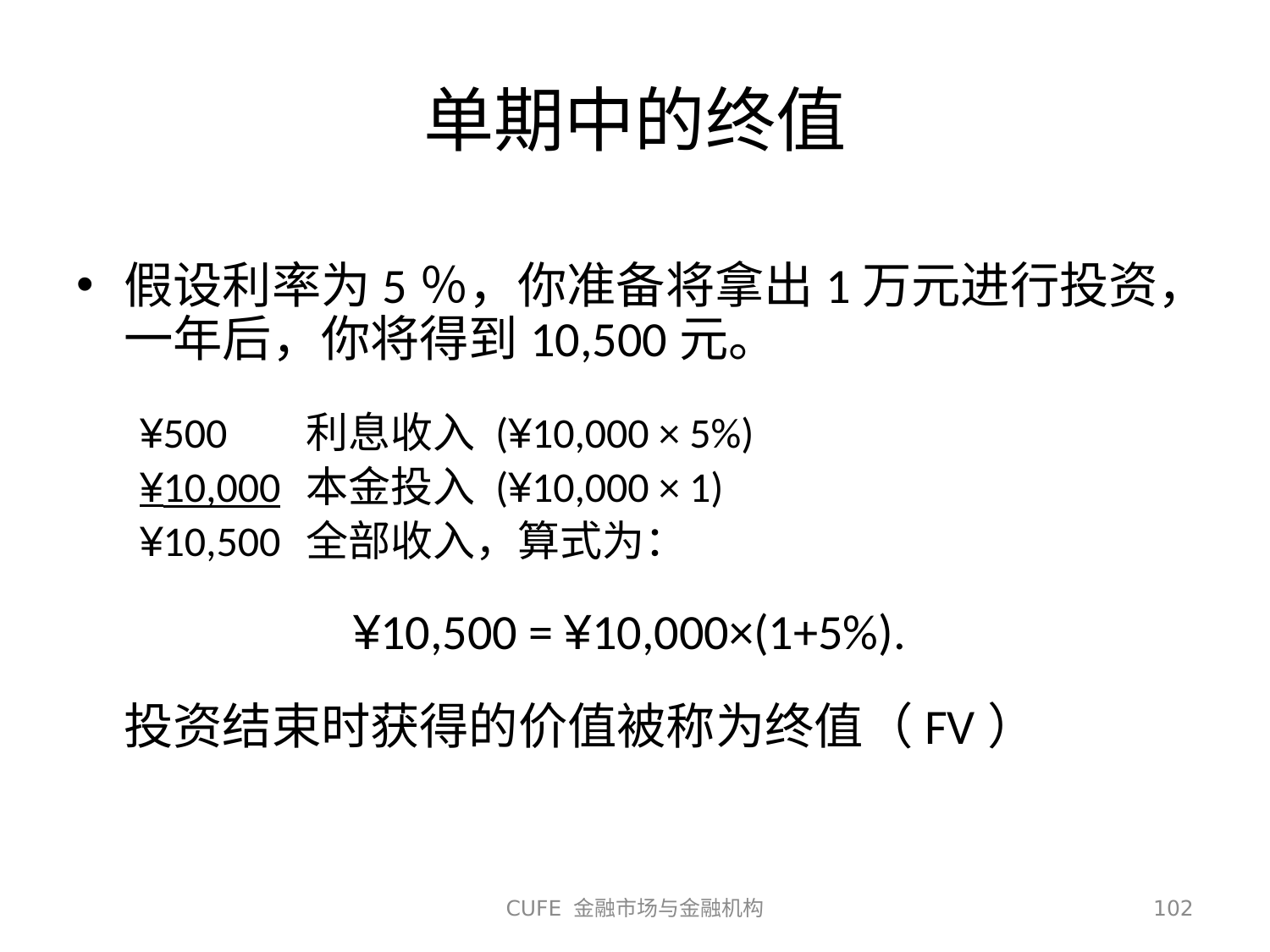

# 单期中的终值
假设利率为5％，你准备将拿出1万元进行投资，一年后，你将得到10,500元。

¥500 	利息收入 (¥10,000 × 5%)
¥10,000 	本金投入 (¥10,000 × 1)
¥10,500 	全部收入，算式为：

¥10,500 = ¥10,000×(1+5%).

	投资结束时获得的价值被称为终值（FV）
CUFE 金融市场与金融机构
102